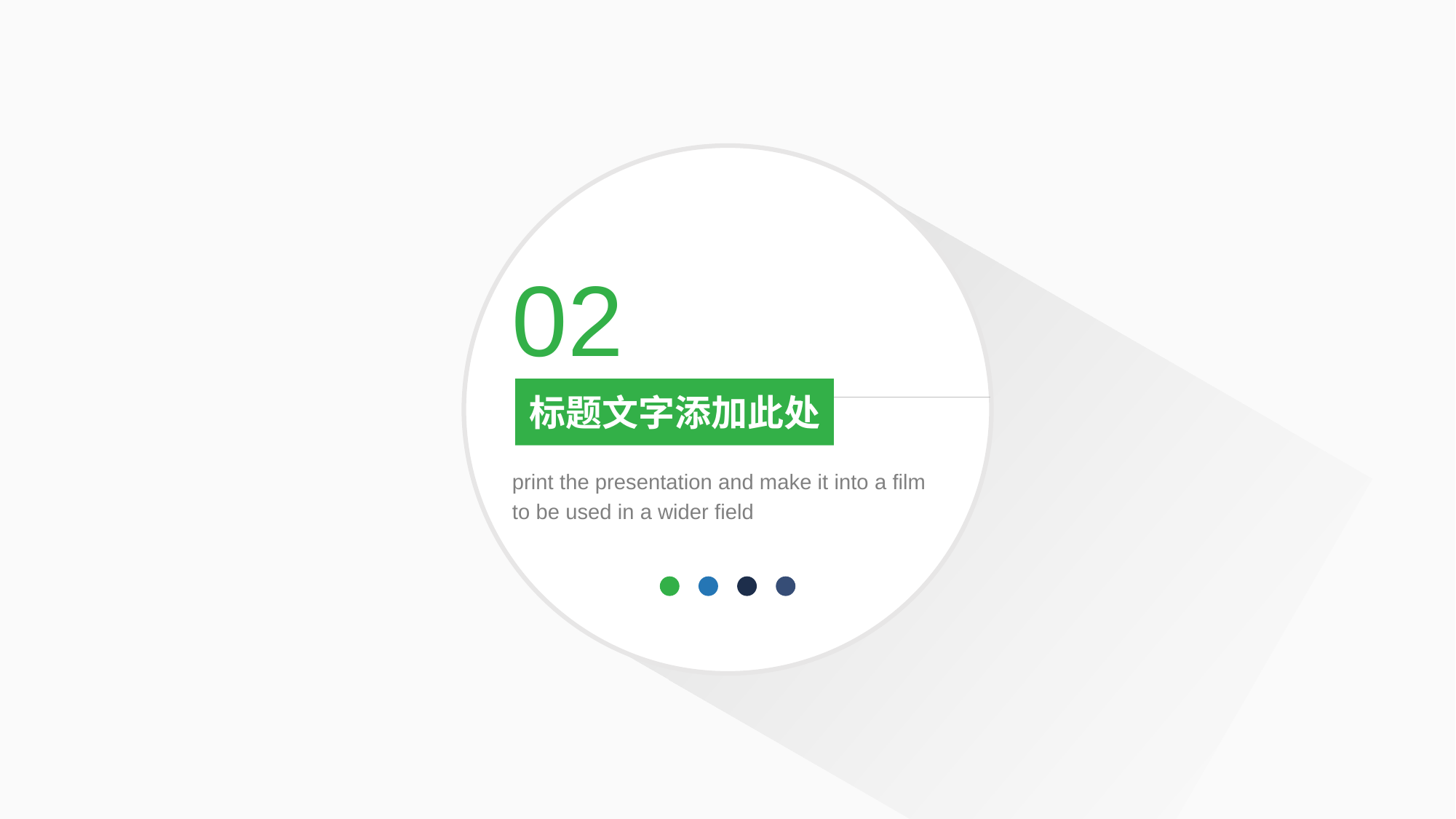

02

标题文字添加此处
print the presentation and make it into a film to be used in a wider field